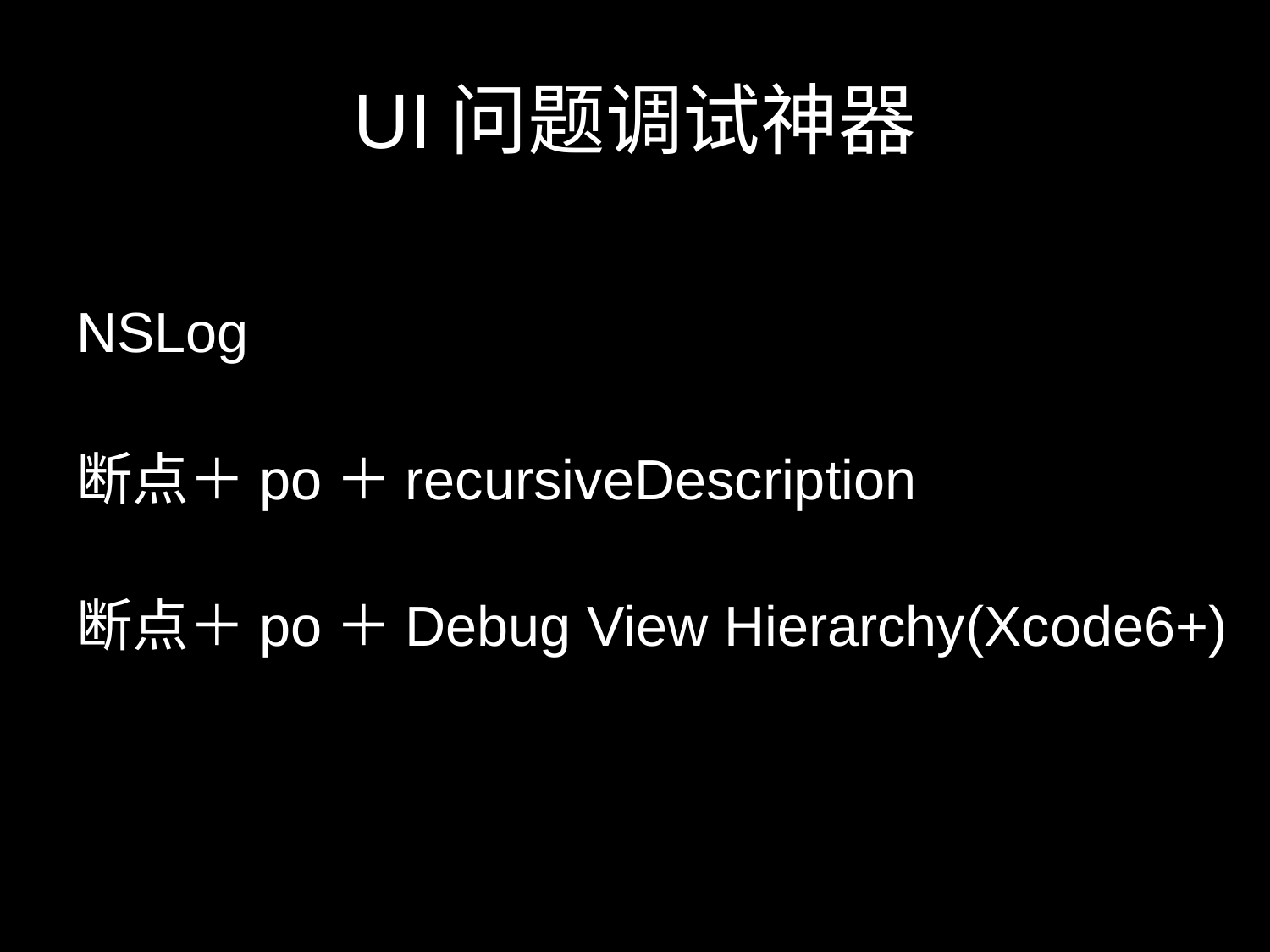

# UI问题调试神器
NSLog
断点＋po＋recursiveDescription
断点＋po＋Debug View Hierarchy(Xcode6+)